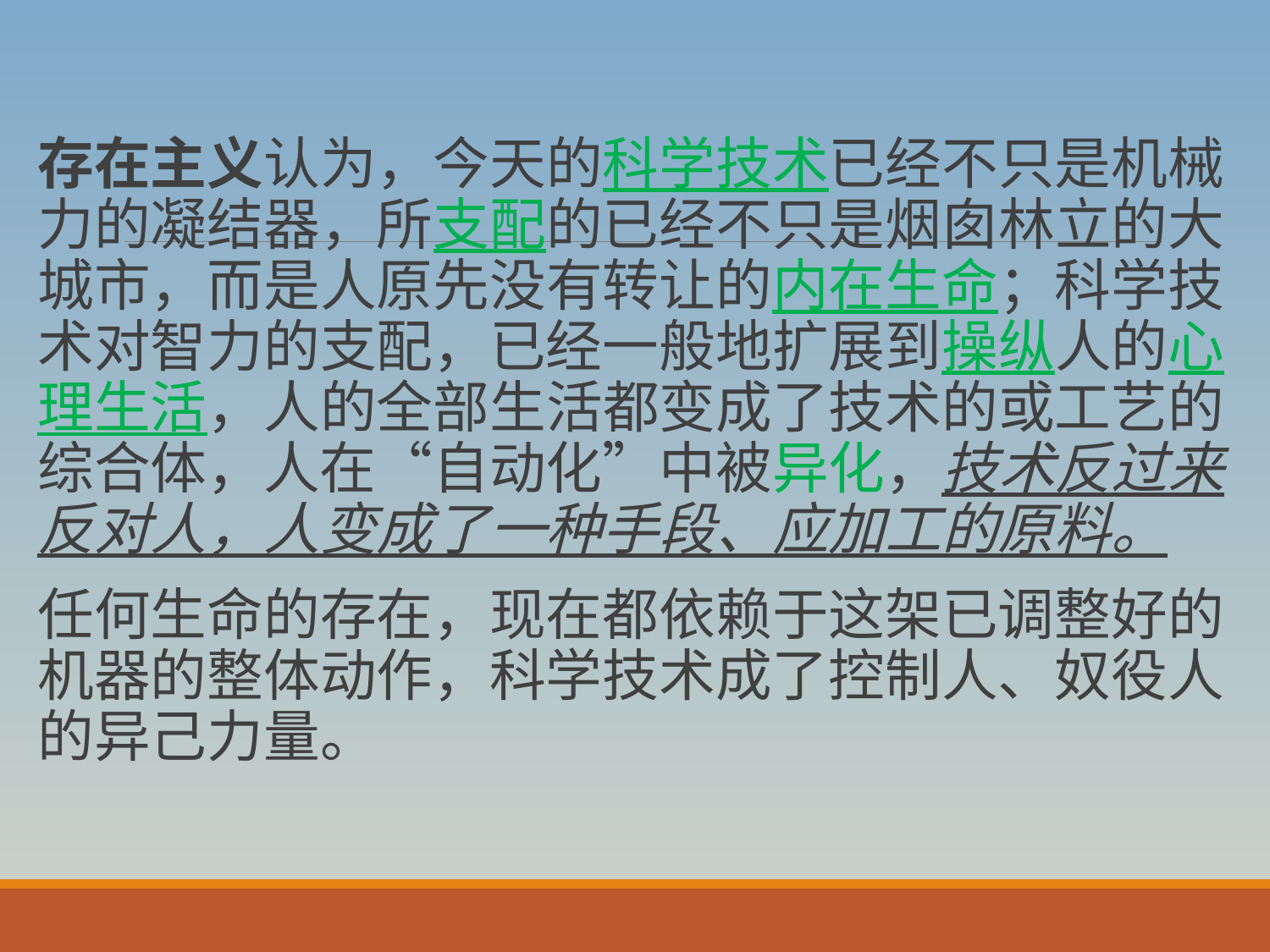

存在主义认为，今天的科学技术已经不只是机械力的凝结器，所支配的已经不只是烟囱林立的大城市，而是人原先没有转让的内在生命；科学技术对智力的支配，已经一般地扩展到操纵人的心理生活，人的全部生活都变成了技术的或工艺的综合体，人在“自动化”中被异化，技术反过来反对人，人变成了一种手段、应加工的原料。
任何生命的存在，现在都依赖于这架已调整好的机器的整体动作，科学技术成了控制人、奴役人的异己力量。